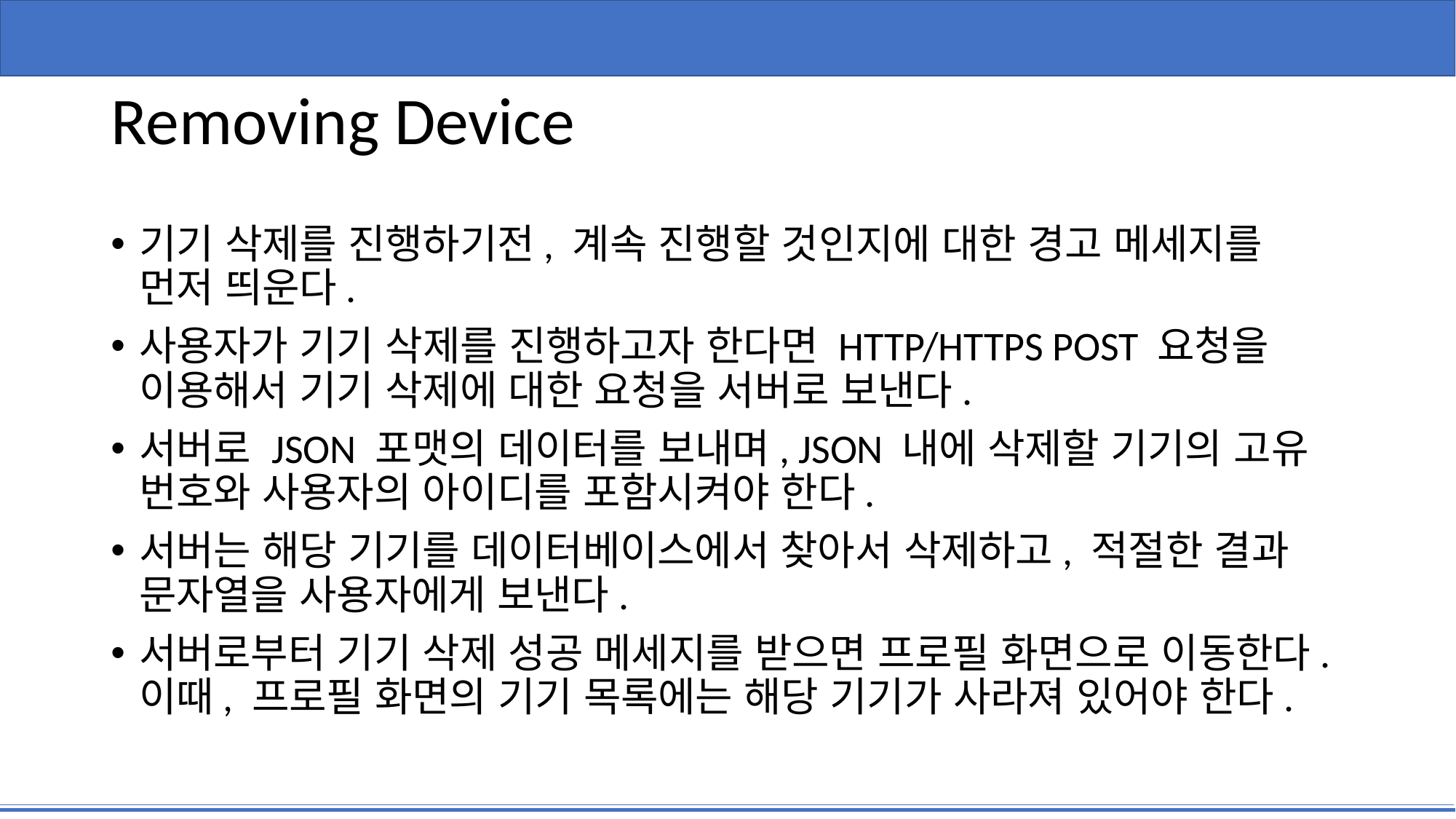

# Removing Device
기기 삭제를 진행하기전, 계속 진행할 것인지에 대한 경고 메세지를 먼저 띄운다.
사용자가 기기 삭제를 진행하고자 한다면 HTTP/HTTPS POST 요청을 이용해서 기기 삭제에 대한 요청을 서버로 보낸다.
서버로 JSON 포맷의 데이터를 보내며, JSON 내에 삭제할 기기의 고유 번호와 사용자의 아이디를 포함시켜야 한다.
서버는 해당 기기를 데이터베이스에서 찾아서 삭제하고, 적절한 결과 문자열을 사용자에게 보낸다.
서버로부터 기기 삭제 성공 메세지를 받으면 프로필 화면으로 이동한다. 이때, 프로필 화면의 기기 목록에는 해당 기기가 사라져 있어야 한다.